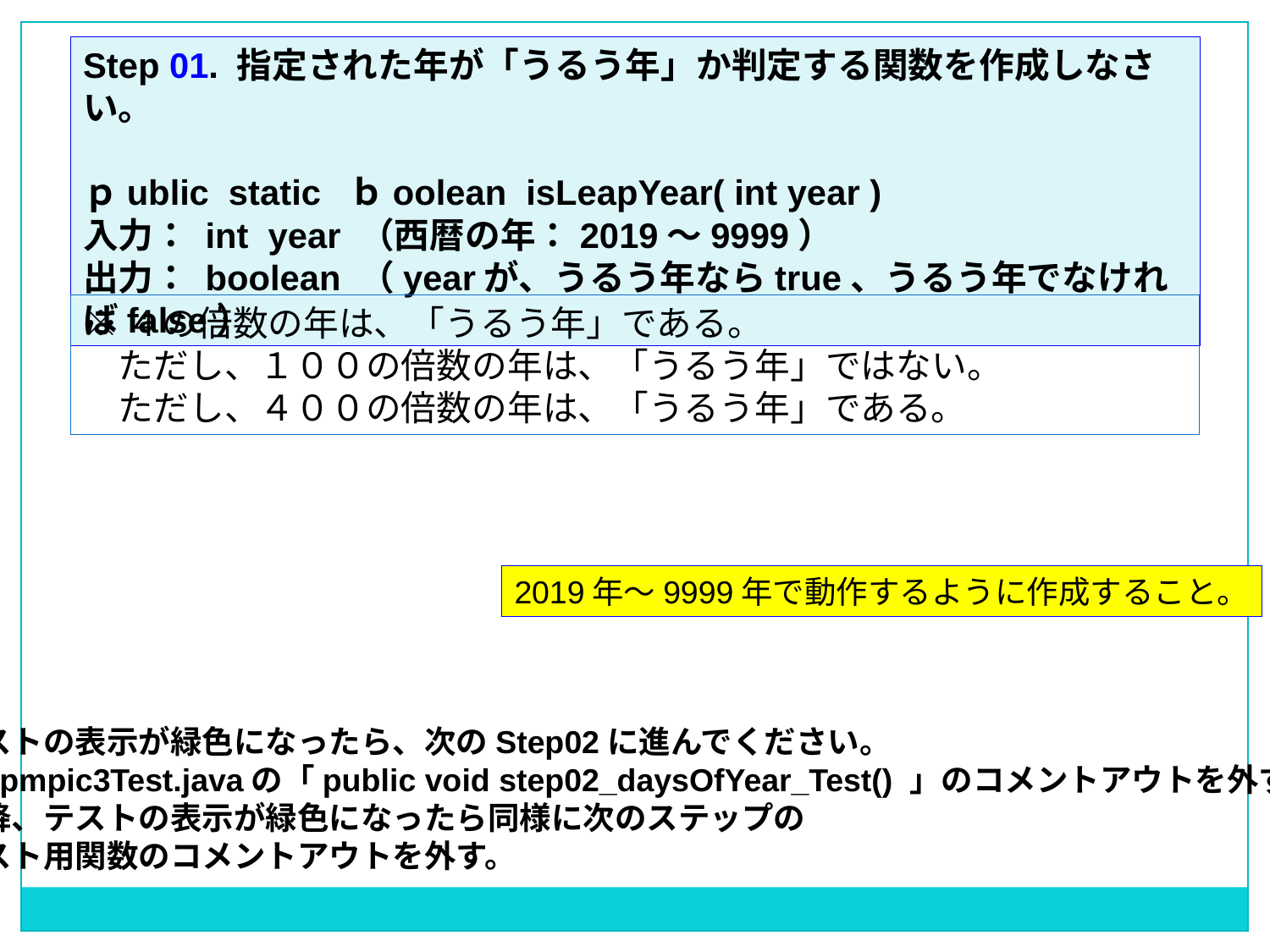

Step 01. 指定された年が「うるう年」か判定する関数を作成しなさい。

ｐublic  static  ｂoolean  isLeapYear( int year )
入力： int  year （西暦の年：2019～9999）
出力： boolean （yearが、うるう年ならtrue、うるう年でなければfalse）
※４の倍数の年は、「うるう年」である。
　ただし、１００の倍数の年は、「うるう年」ではない。
　ただし、４００の倍数の年は、「うるう年」である。
2019年～9999年で動作するように作成すること。
テストの表示が緑色になったら、次のStep02に進んでください。
Olypmpic3Test.javaの「public void step02_daysOfYear_Test() 」のコメントアウトを外す。
以降、テストの表示が緑色になったら同様に次のステップの
テスト用関数のコメントアウトを外す。